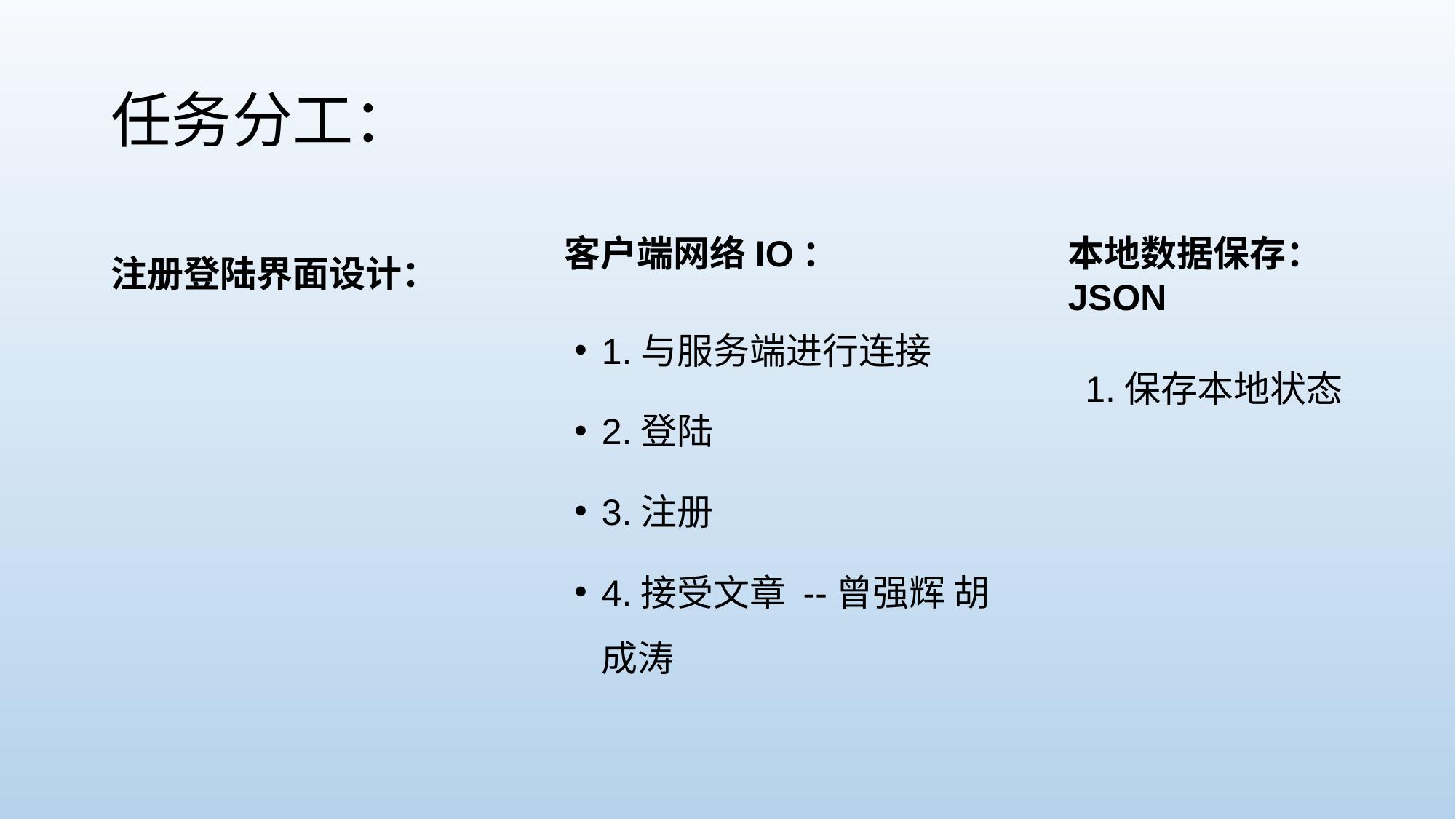

# 任务分工：
客户端网络IO：
注册登陆界面设计：
本地数据保存：JSON
1.与服务端进行连接
2.登陆
3.注册
4.接受文章 --曾强辉 胡成涛

1.保存本地状态